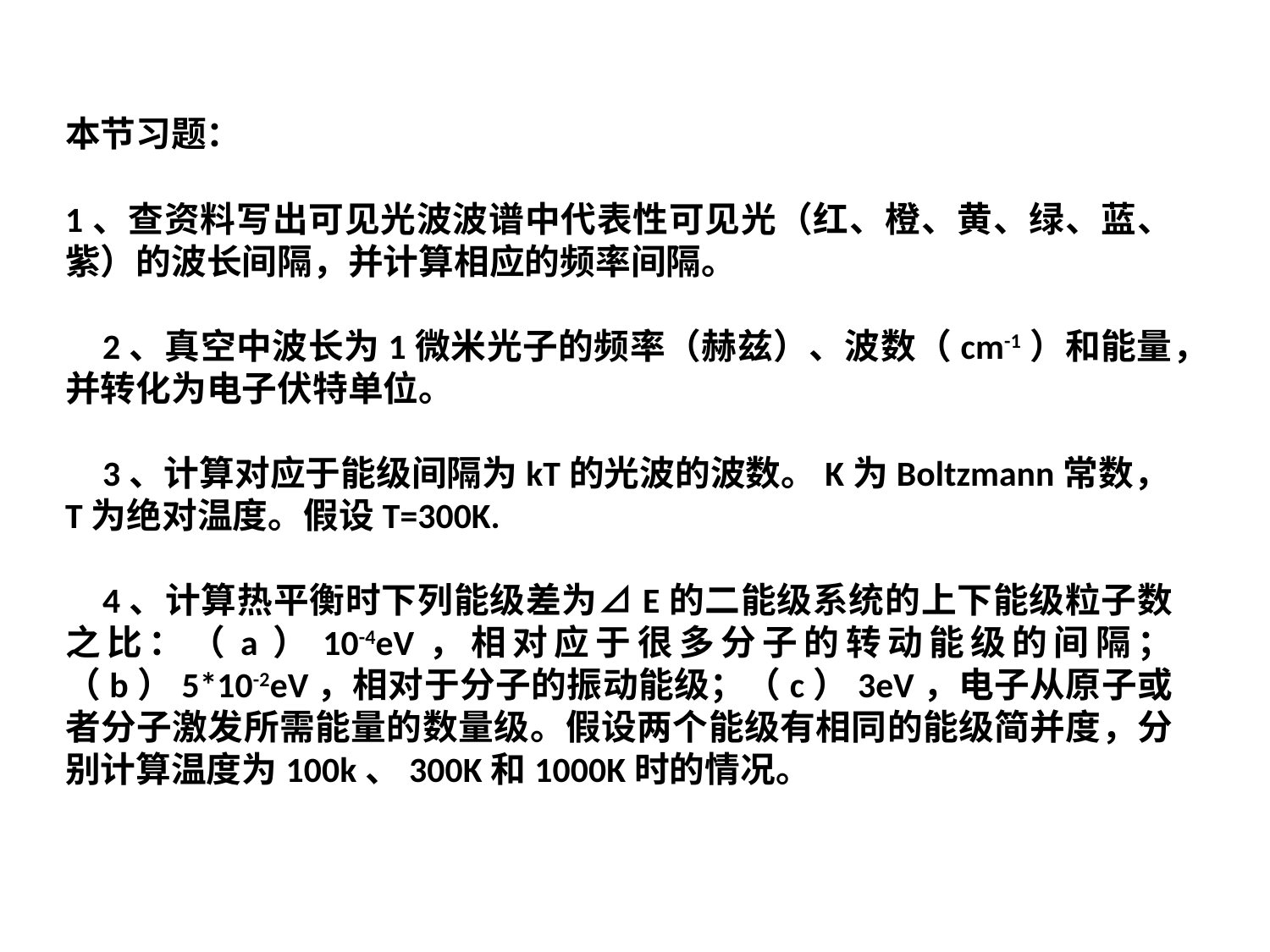

本节习题：

1、查资料写出可见光波波谱中代表性可见光（红、橙、黄、绿、蓝、紫）的波长间隔，并计算相应的频率间隔。

2、真空中波长为1微米光子的频率（赫兹）、波数（cm-1）和能量，并转化为电子伏特单位。

3、计算对应于能级间隔为kT的光波的波数。K为Boltzmann常数，T为绝对温度。假设T=300K.

4、计算热平衡时下列能级差为⊿E的二能级系统的上下能级粒子数之比：（a）10-4eV，相对应于很多分子的转动能级的间隔；（b）5*10-2eV，相对于分子的振动能级；（c）3eV，电子从原子或者分子激发所需能量的数量级。假设两个能级有相同的能级简并度，分别计算温度为100k、300K和1000K时的情况。